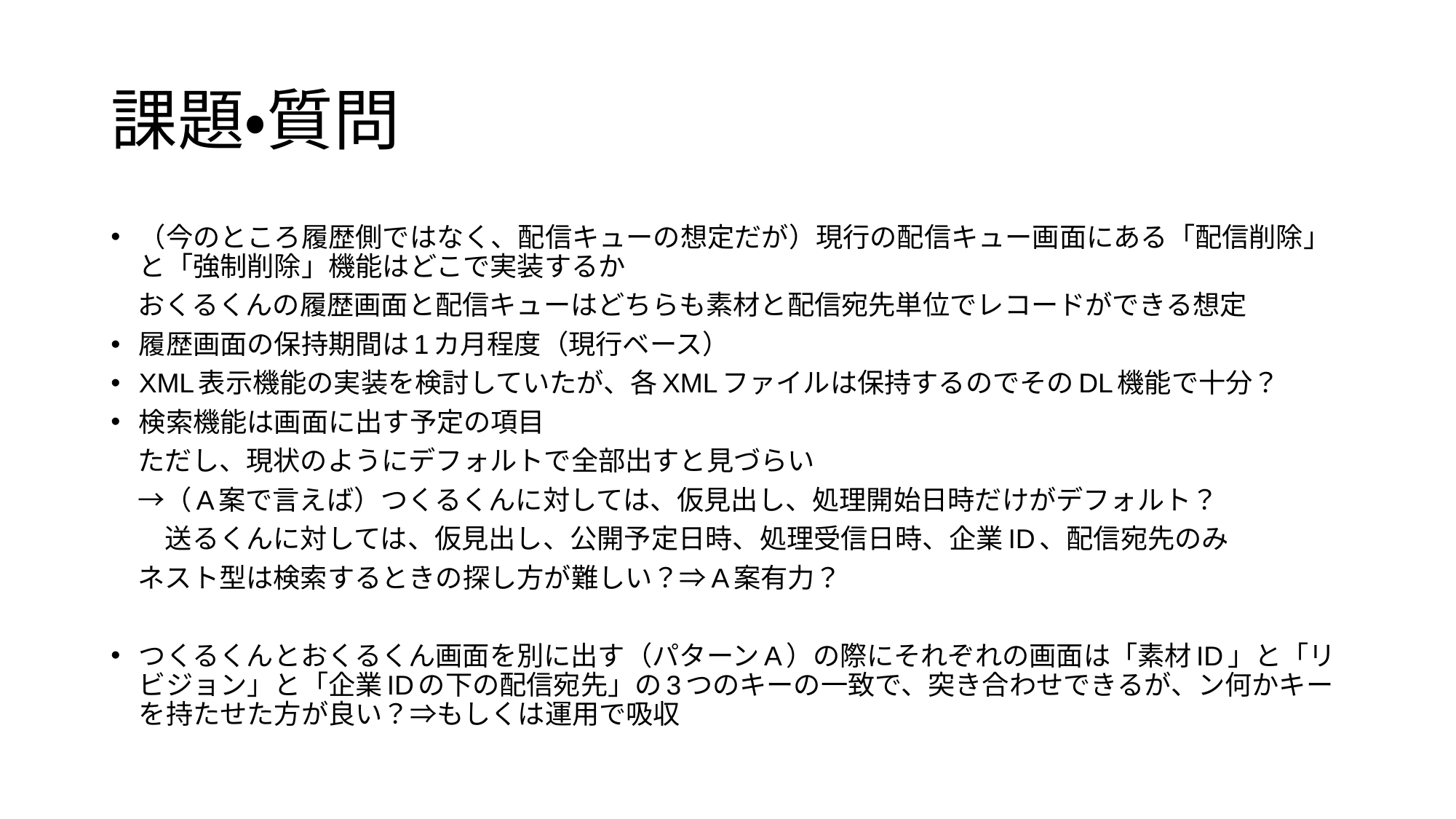

# 課題・質問
（今のところ履歴側ではなく、配信キューの想定だが）現行の配信キュー画面にある「配信削除」と「強制削除」機能はどこで実装するか
　おくるくんの履歴画面と配信キューはどちらも素材と配信宛先単位でレコードができる想定
履歴画面の保持期間は1カ月程度（現行ベース）
XML表示機能の実装を検討していたが、各XMLファイルは保持するのでそのDL機能で十分？
検索機能は画面に出す予定の項目
　ただし、現状のようにデフォルトで全部出すと見づらい
　→（A案で言えば）つくるくんに対しては、仮見出し、処理開始日時だけがデフォルト？
　　送るくんに対しては、仮見出し、公開予定日時、処理受信日時、企業ID、配信宛先のみ
　ネスト型は検索するときの探し方が難しい？⇒A案有力？

つくるくんとおくるくん画面を別に出す（パターンA）の際にそれぞれの画面は「素材ID」と「リビジョン」と「企業IDの下の配信宛先」の3つのキーの一致で、突き合わせできるが、ン何かキーを持たせた方が良い？⇒もしくは運用で吸収